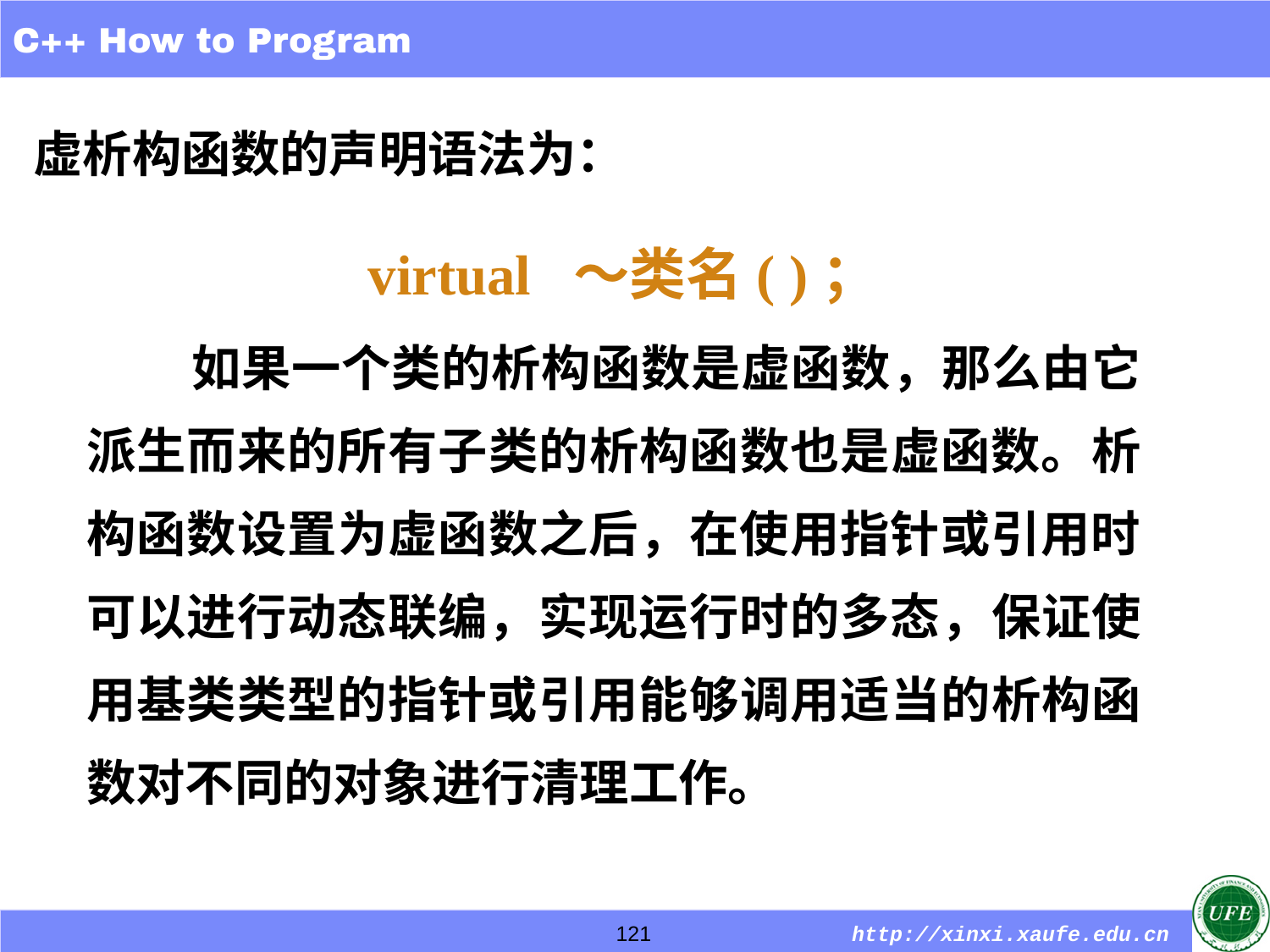

虚析构函数的声明语法为：
virtual  ～类名( )；
如果一个类的析构函数是虚函数，那么由它派生而来的所有子类的析构函数也是虚函数。析构函数设置为虚函数之后，在使用指针或引用时可以进行动态联编，实现运行时的多态，保证使用基类类型的指针或引用能够调用适当的析构函数对不同的对象进行清理工作。
121